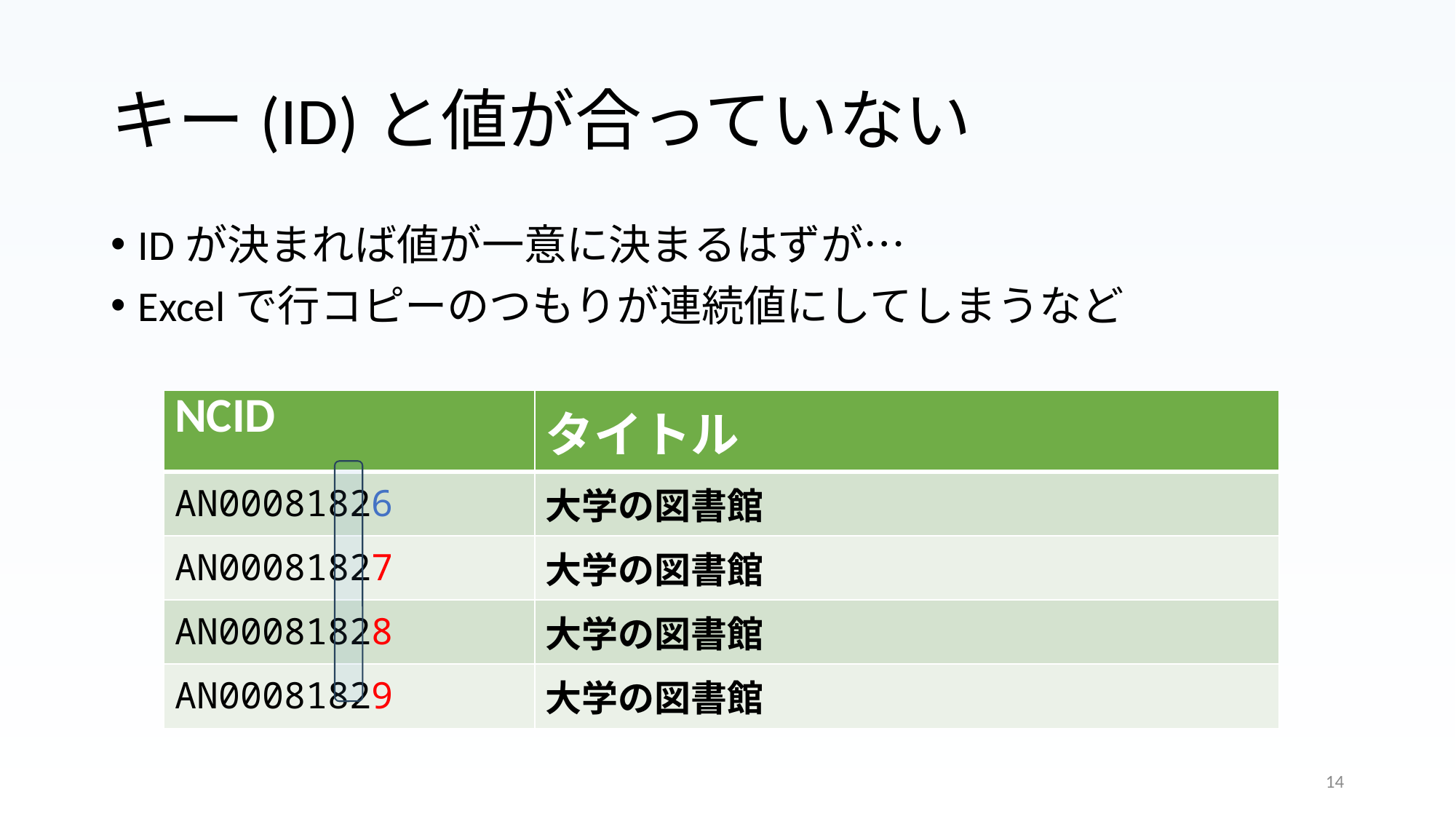

# キー(ID)と値が合っていない
IDが決まれば値が一意に決まるはずが…
Excelで行コピーのつもりが連続値にしてしまうなど
| NCID | タイトル |
| --- | --- |
| AN00081826 | 大学の図書館 |
| AN00081827 | 大学の図書館 |
| AN00081828 | 大学の図書館 |
| AN00081829 | 大学の図書館 |

14